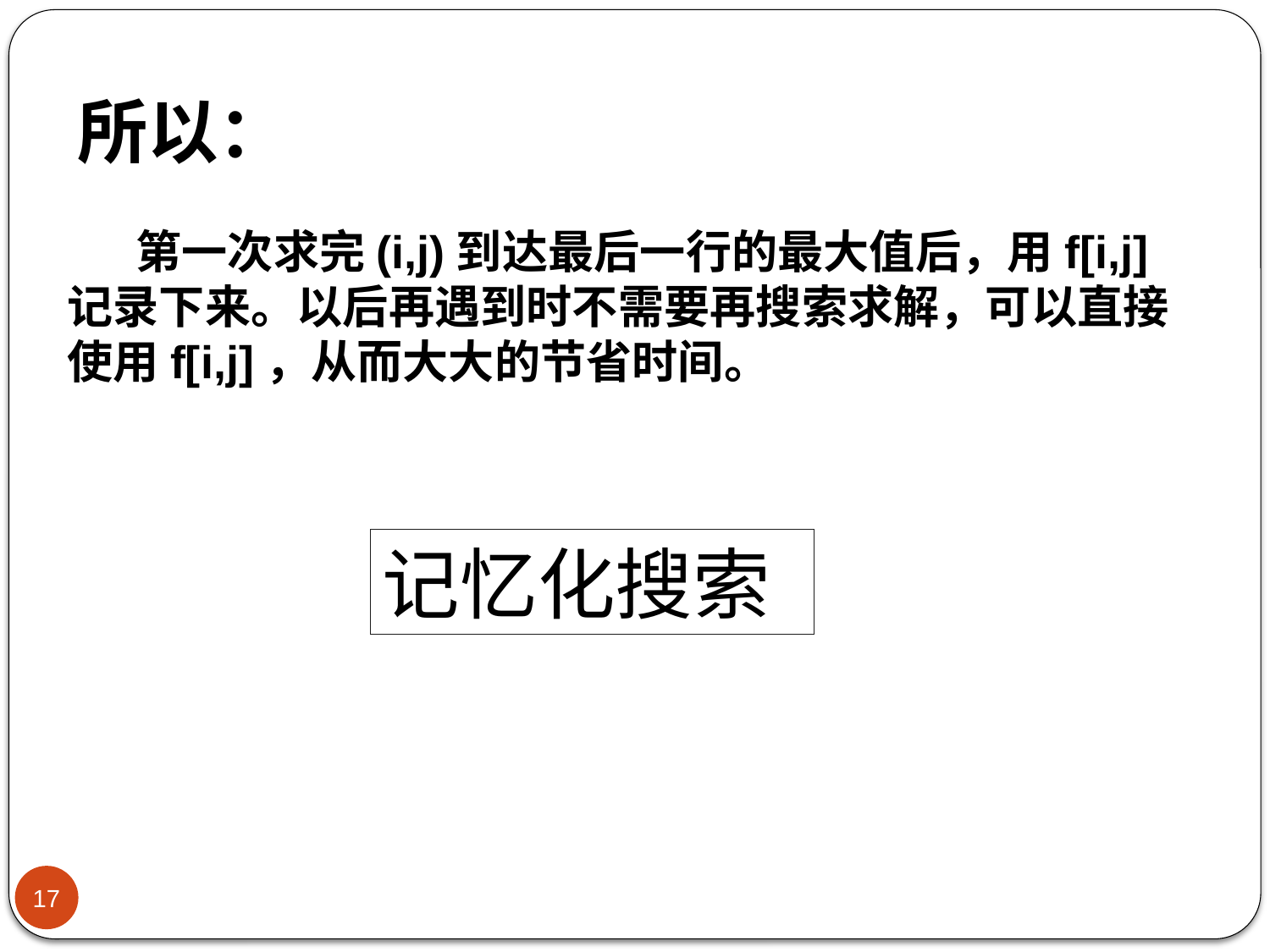

# 所以：
第一次求完(i,j)到达最后一行的最大值后，用f[i,j]记录下来。以后再遇到时不需要再搜索求解，可以直接使用f[i,j]，从而大大的节省时间。

记忆化搜索
17